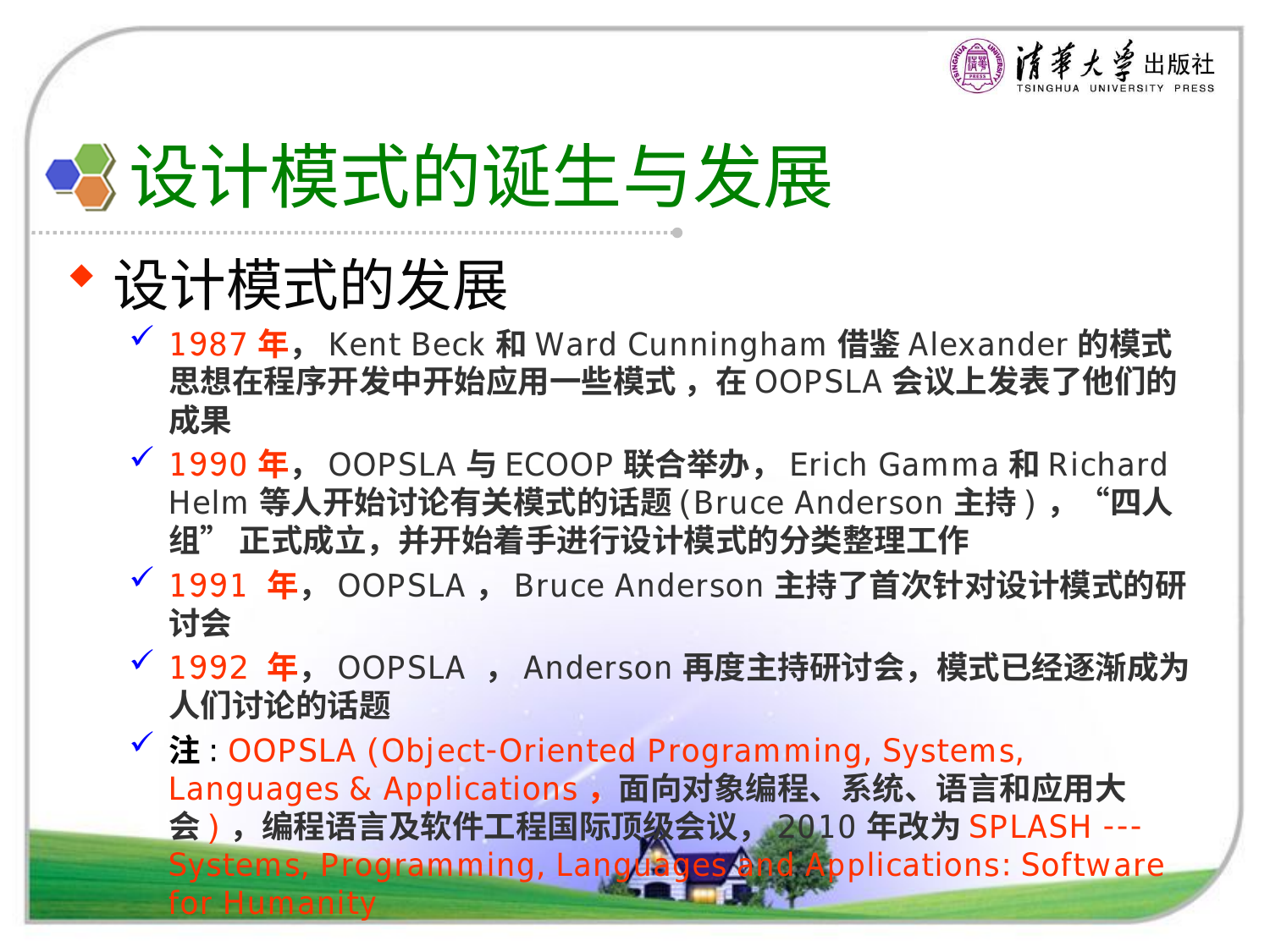

# 设计模式的诞生与发展
设计模式的发展
1987年，Kent Beck和Ward Cunningham借鉴Alexander的模式思想在程序开发中开始应用一些模式 ，在OOPSLA会议上发表了他们的成果
1990年，OOPSLA与ECOOP联合举办，Erich Gamma和Richard Helm等人开始讨论有关模式的话题(Bruce Anderson主持)，“四人组” 正式成立，并开始着手进行设计模式的分类整理工作
1991 年，OOPSLA，Bruce Anderson主持了首次针对设计模式的研讨会
1992 年，OOPSLA ，Anderson再度主持研讨会，模式已经逐渐成为人们讨论的话题
注: OOPSLA (Object-Oriented Programming, Systems, Languages & Applications，面向对象编程、系统、语言和应用大会)，编程语言及软件工程国际顶级会议，2010年改为SPLASH --- Systems, Programming, Languages and Applications: Software for Humanity